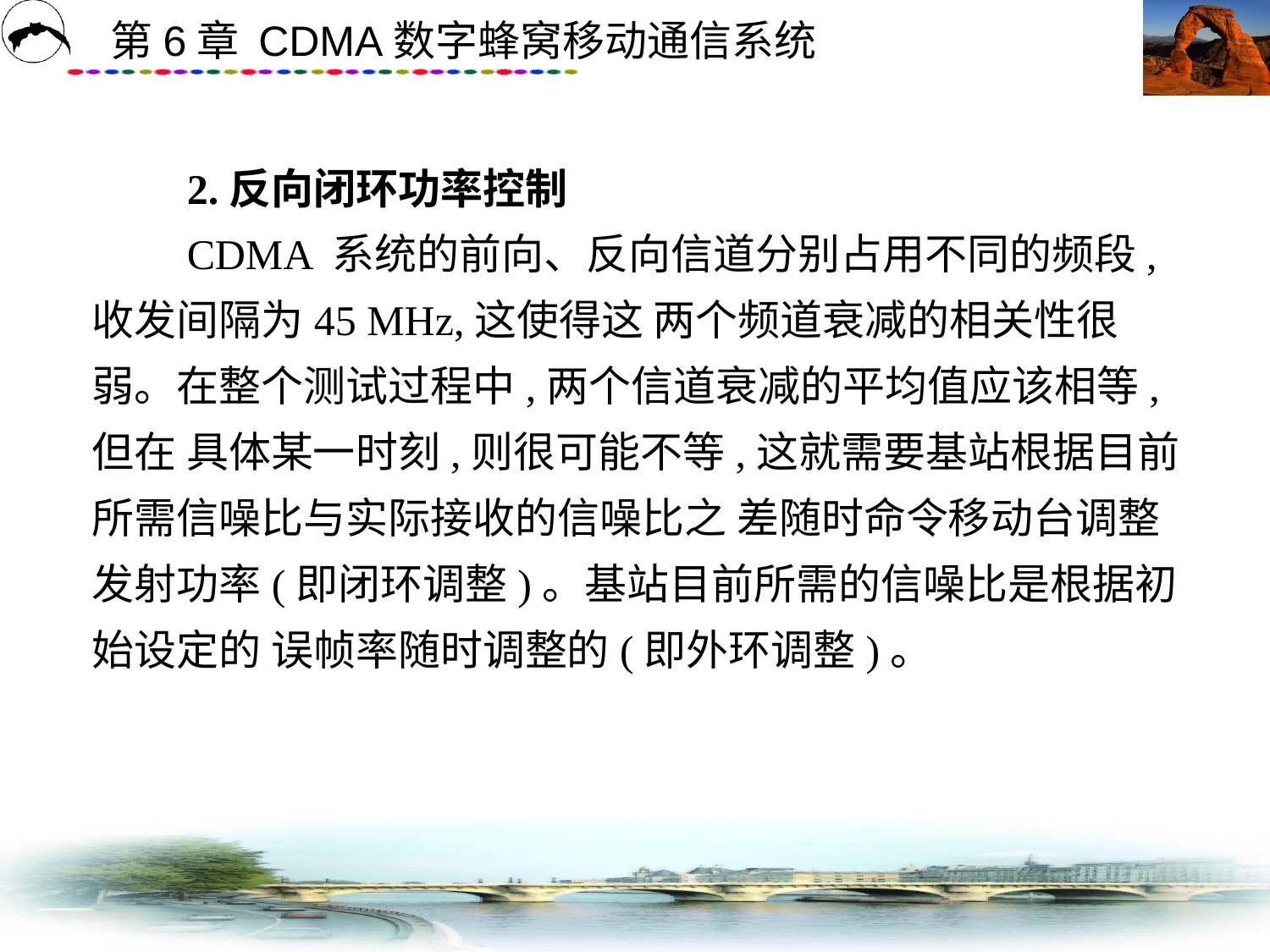

# 2.反向闭环功率控制 　　CDMA 系统的前向、反向信道分别占用不同的频段,收发间隔为45 MHz,这使得这 两个频道衰减的相关性很弱。在整个测试过程中,两个信道衰减的平均值应该相等,但在 具体某一时刻,则很可能不等,这就需要基站根据目前所需信噪比与实际接收的信噪比之 差随时命令移动台调整发射功率(即闭环调整)。基站目前所需的信噪比是根据初始设定的 误帧率随时调整的(即外环调整)。